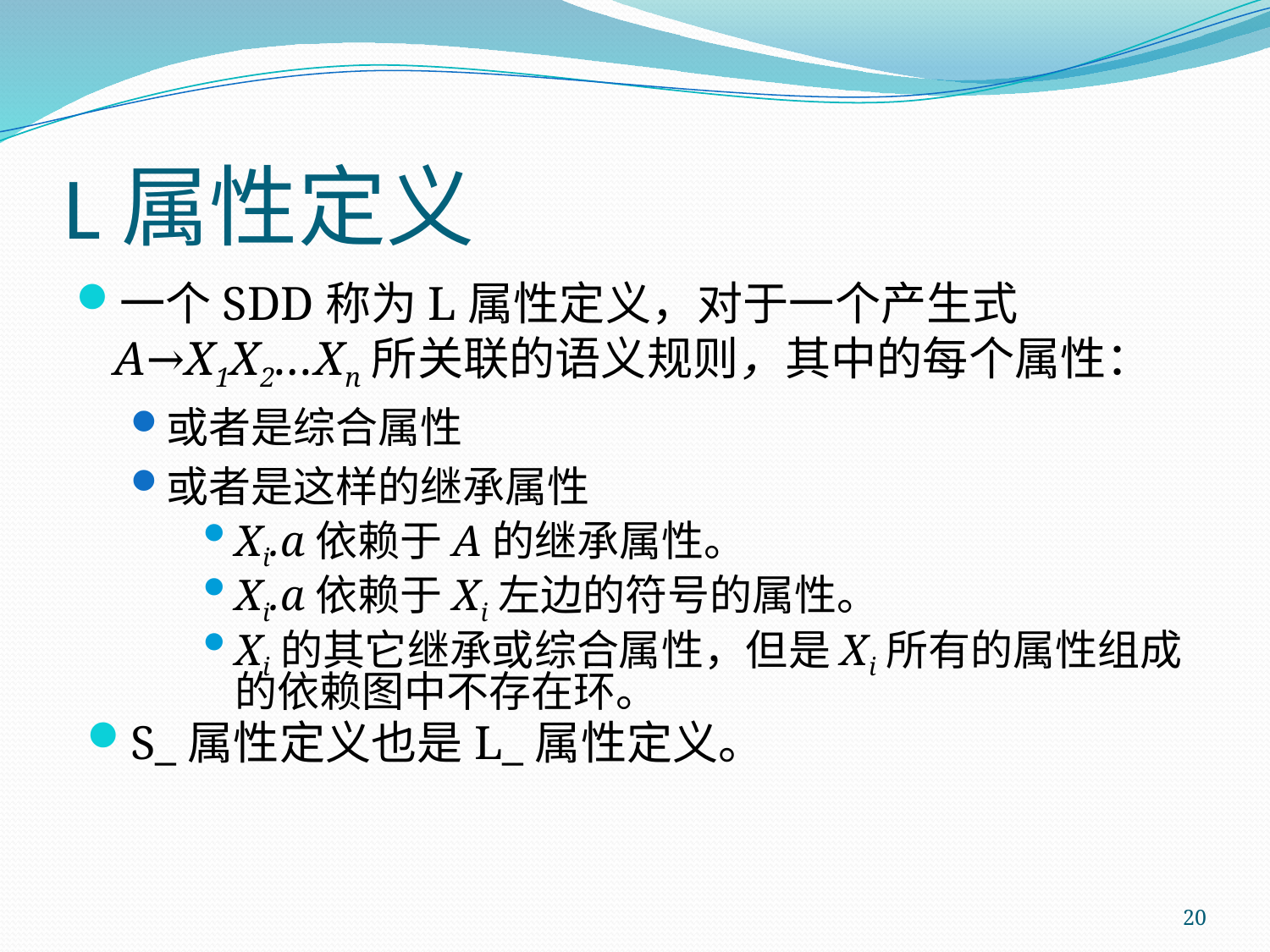

# L属性定义
一个SDD称为L属性定义，对于一个产生式A→X1X2…Xn所关联的语义规则，其中的每个属性：
或者是综合属性
或者是这样的继承属性
Xi.a依赖于A的继承属性。
Xi.a依赖于Xi左边的符号的属性。
Xi的其它继承或综合属性，但是Xi所有的属性组成的依赖图中不存在环。
S_属性定义也是L_属性定义。

20